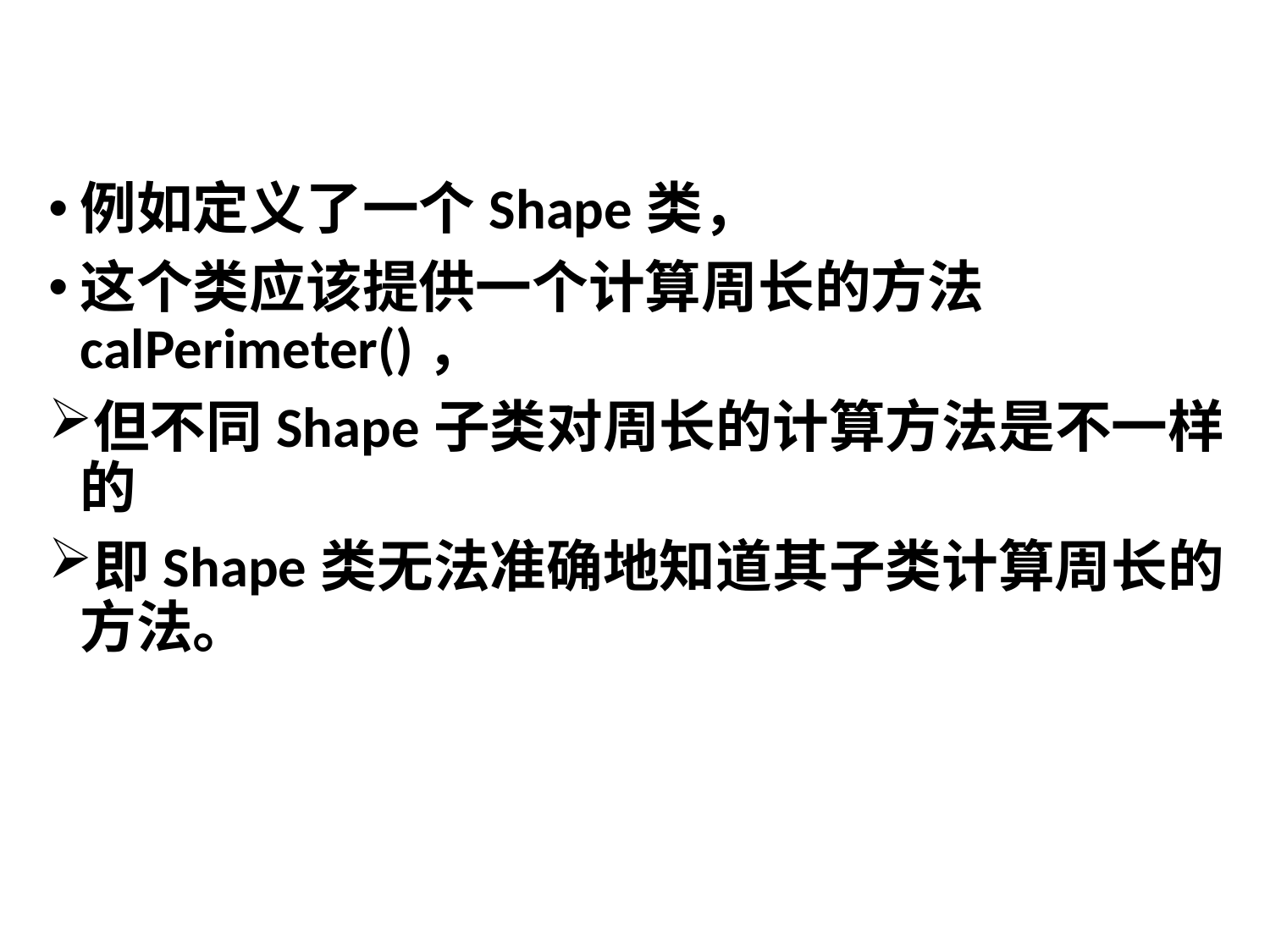

例如定义了一个Shape类，
这个类应该提供一个计算周长的方法 calPerimeter()，
但不同Shape子类对周长的计算方法是不一样的
即Shape类无法准确地知道其子类计算周长的方法。